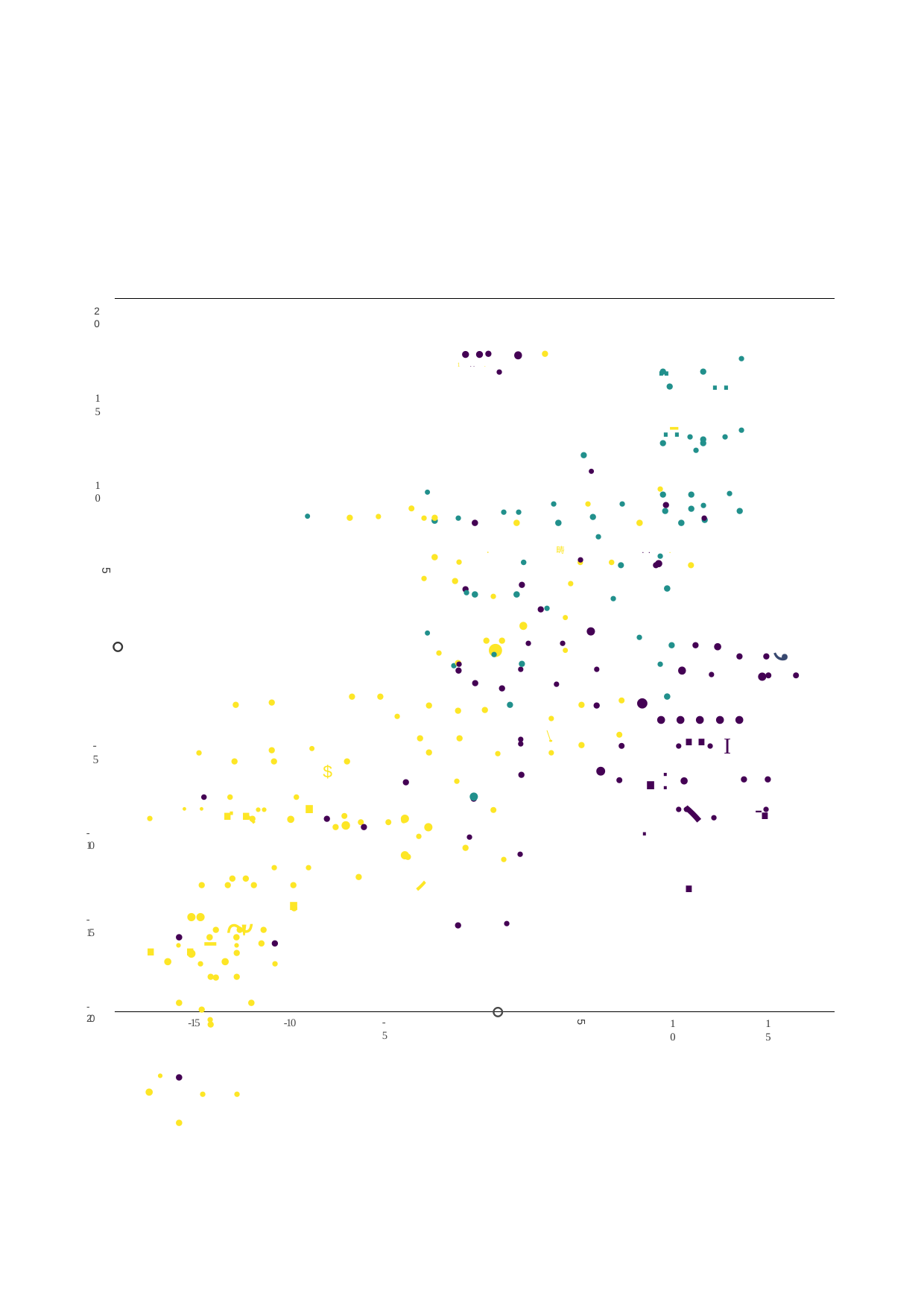

20
1•..•. ．
．．．．．．．．
.. -．．．．
．．．
．....
．．．．
15
． ．
．	．
．．•．•
．••．
．
．． ．．．．． ．． ． ．
•••．••••． ．
10
．．•畴••..•.	．．．．
．
．．．．
．．．
．••• ．．
．．．
．
5
．
．．
．．．．．．．．．
． ．
．．
．．
．．．
。
． ．
．
，．．
.....
．
．．．．．．．．
．
．．
．．
．．．
．．
．．． \.. ． ．
..、..
．．
．
．．
．•• ..••..•.-.•' .•
．．．．．••．• ．
...
.:.
． ．．． ．
•	• I	•• ．-•
-5
．．
$
．
．．．
．
．
．
·、
••
．．．．
．．
． 、
．．
..．．~..
-10
．．．．．．．．
．
．．．．
•••
-15
••••．••．．•
．．．
-20
。

-5
-15
-10
10
15
5